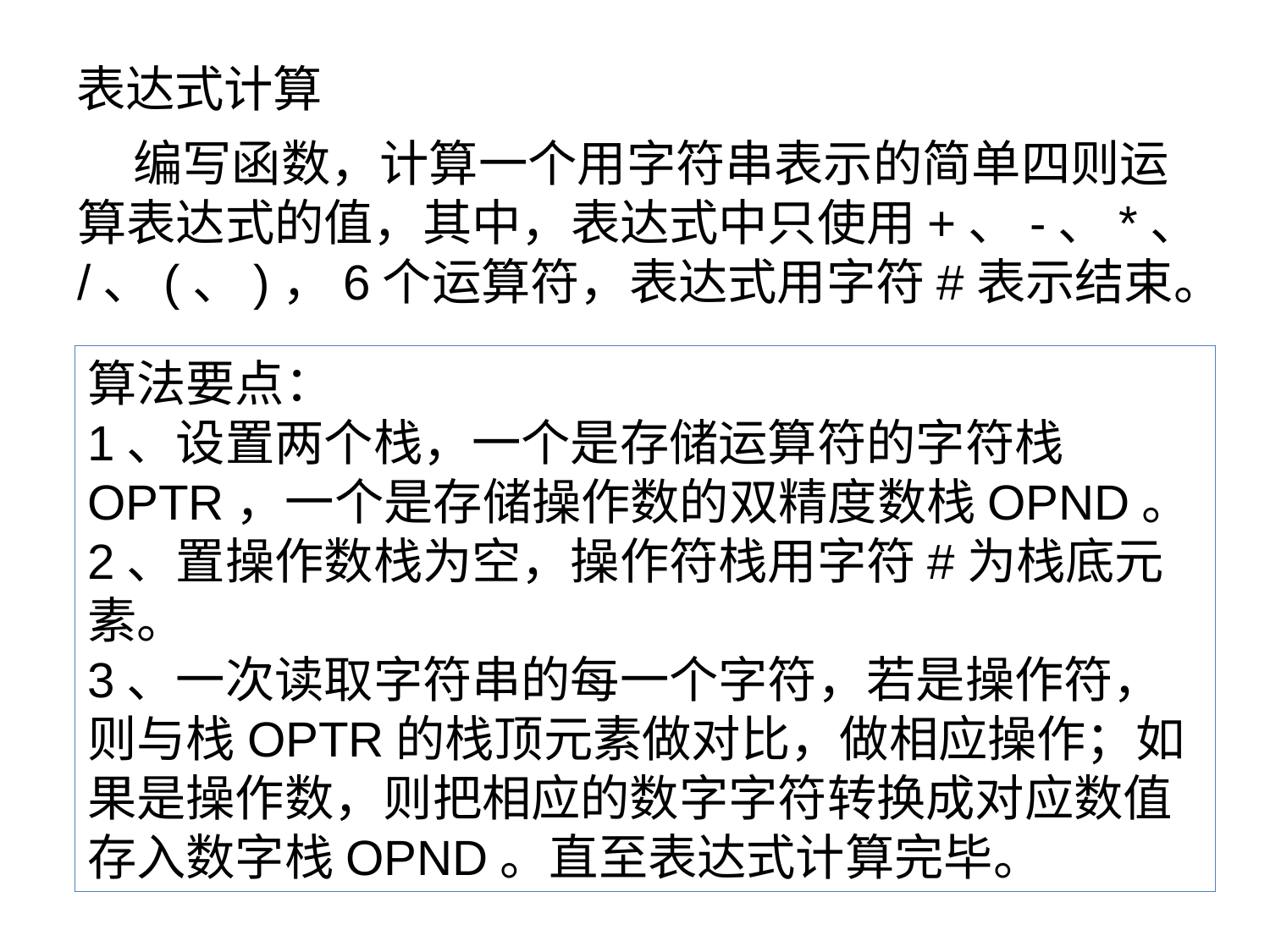

# 表达式计算
    编写函数，计算一个用字符串表示的简单四则运算表达式的值，其中，表达式中只使用+、-、*、/、(、)，6个运算符，表达式用字符#表示结束。
算法要点：
1、设置两个栈，一个是存储运算符的字符栈OPTR，一个是存储操作数的双精度数栈OPND。
2、置操作数栈为空，操作符栈用字符#为栈底元素。
3、一次读取字符串的每一个字符，若是操作符，则与栈OPTR的栈顶元素做对比，做相应操作；如果是操作数，则把相应的数字字符转换成对应数值存入数字栈OPND。直至表达式计算完毕。